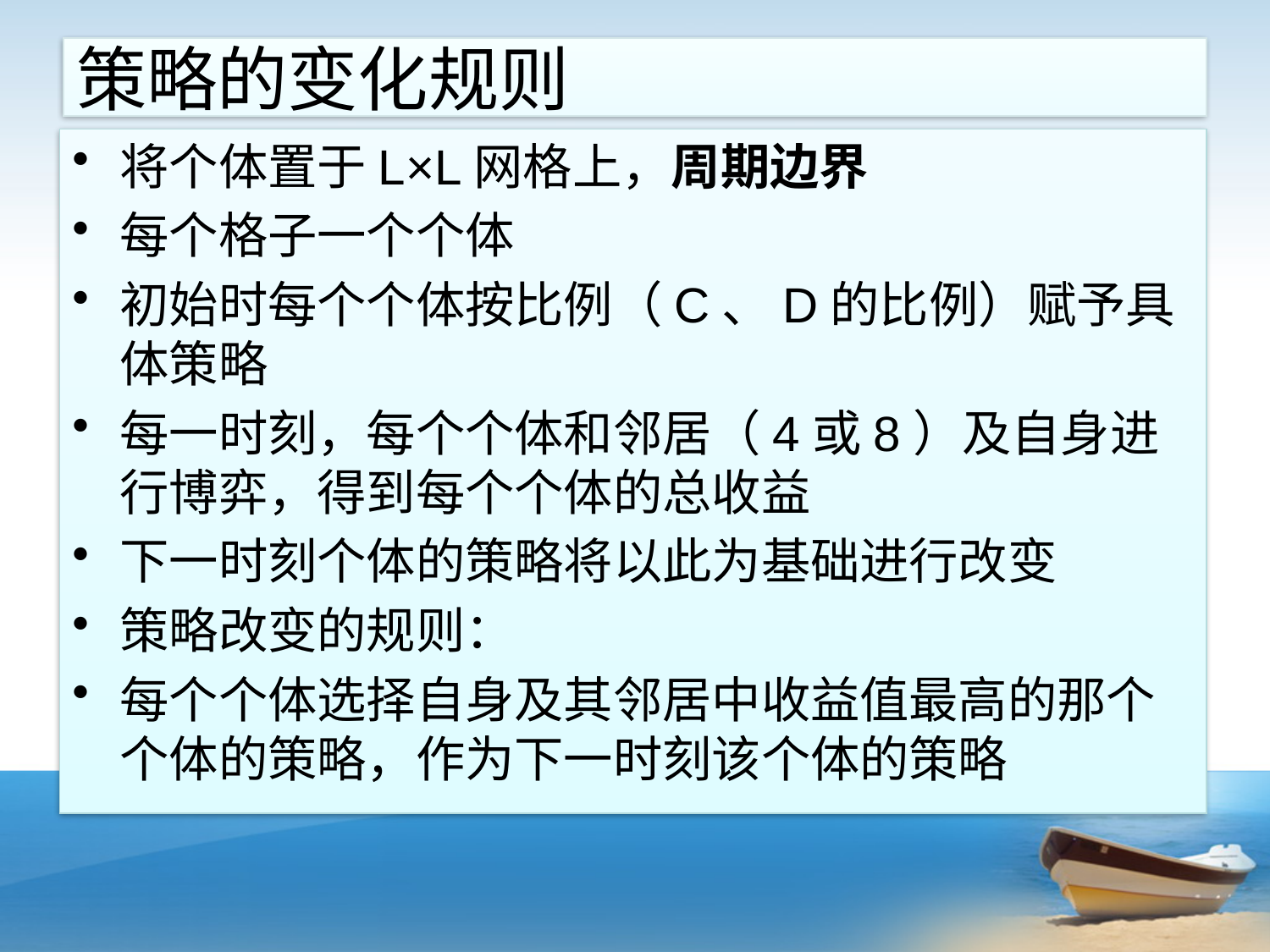

# 策略的变化规则
将个体置于L×L网格上，周期边界
每个格子一个个体
初始时每个个体按比例（C、D的比例）赋予具体策略
每一时刻，每个个体和邻居（4或8）及自身进行博弈，得到每个个体的总收益
下一时刻个体的策略将以此为基础进行改变
策略改变的规则：
每个个体选择自身及其邻居中收益值最高的那个个体的策略，作为下一时刻该个体的策略